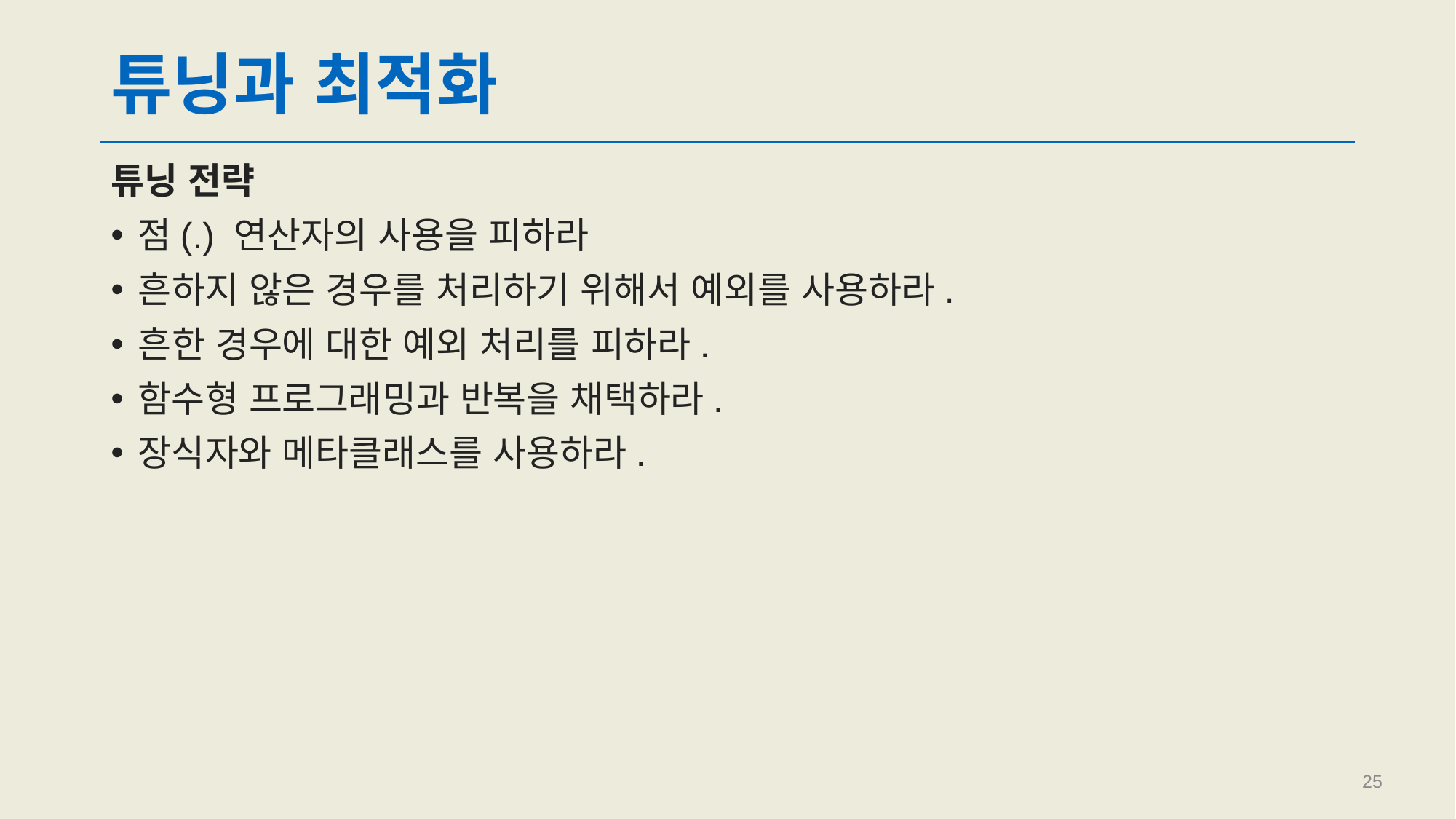

# 튜닝과 최적화
튜닝 전략
점(.) 연산자의 사용을 피하라
흔하지 않은 경우를 처리하기 위해서 예외를 사용하라.
흔한 경우에 대한 예외 처리를 피하라.
함수형 프로그래밍과 반복을 채택하라.
장식자와 메타클래스를 사용하라.
25